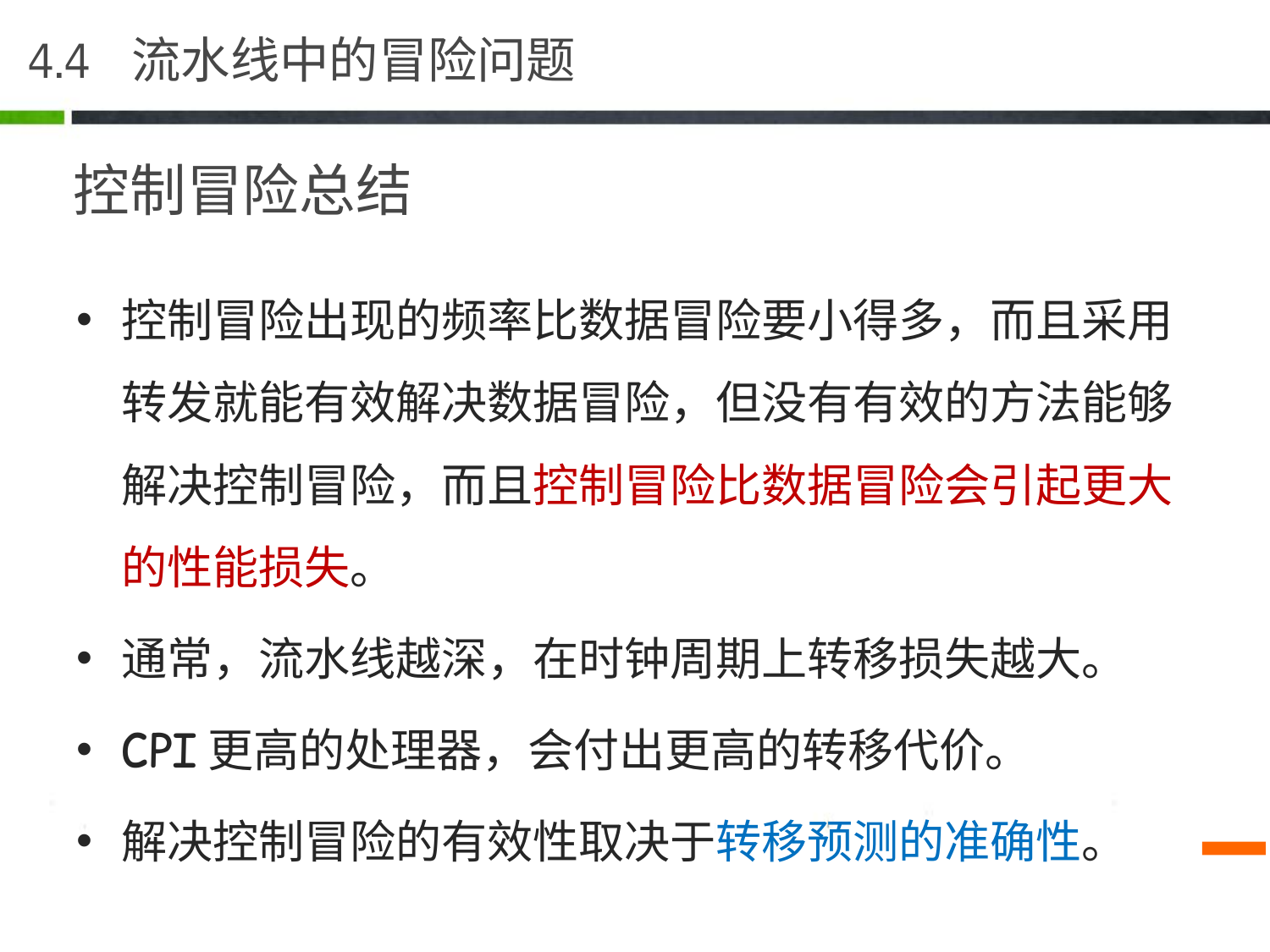

4.4  流水线中的冒险问题
# 控制冒险总结
控制冒险出现的频率比数据冒险要小得多，而且采用转发就能有效解决数据冒险，但没有有效的方法能够解决控制冒险，而且控制冒险比数据冒险会引起更大的性能损失。
通常，流水线越深，在时钟周期上转移损失越大。
CPI更高的处理器，会付出更高的转移代价。
解决控制冒险的有效性取决于转移预测的准确性。
98